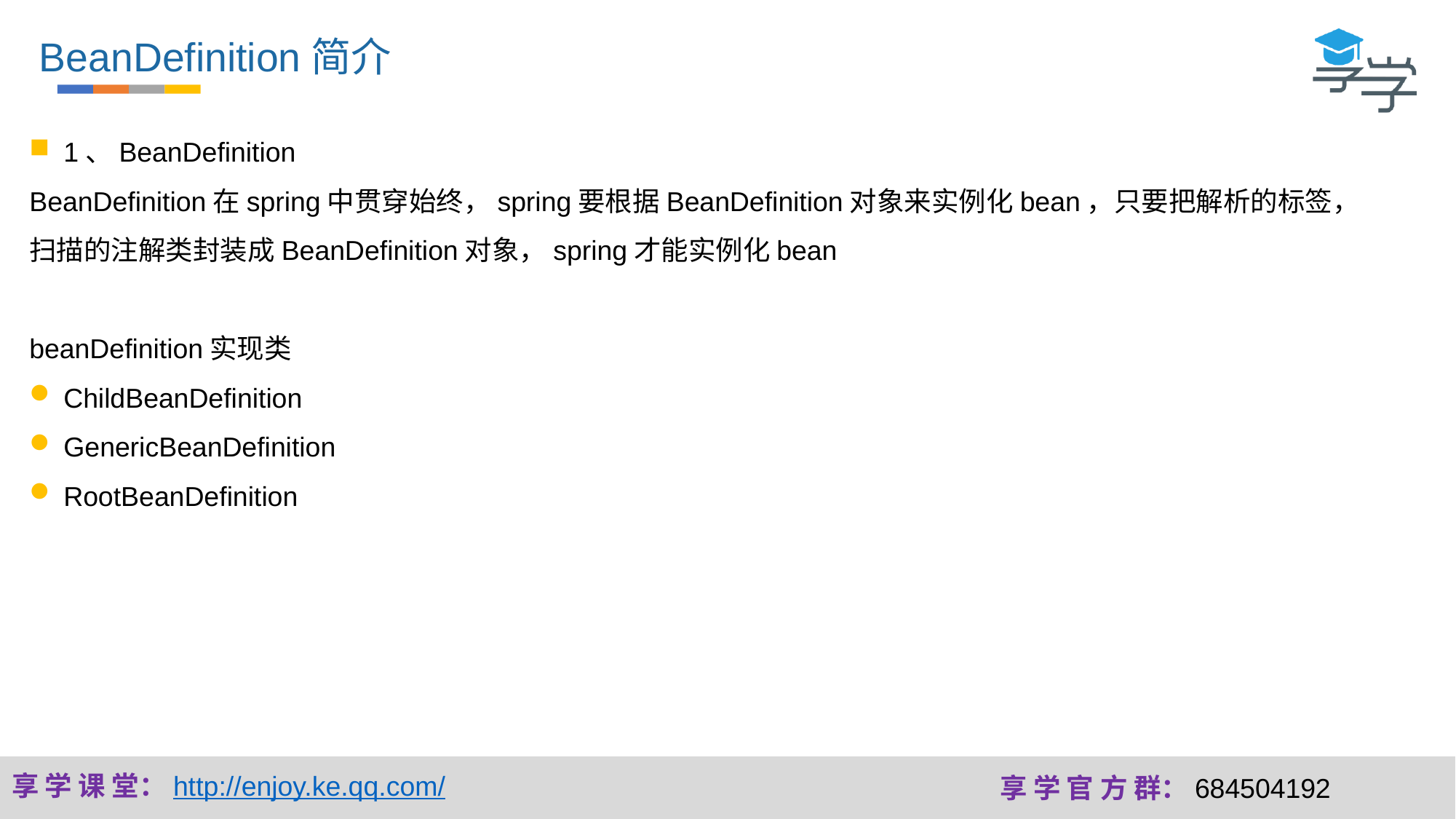

BeanDefinition简介

1、BeanDefinition
BeanDefinition在spring中贯穿始终，spring要根据BeanDefinition对象来实例化bean，只要把解析的标签，扫描的注解类封装成BeanDefinition对象，spring才能实例化bean

beanDefinition实现类
ChildBeanDefinition
GenericBeanDefinition
RootBeanDefinition